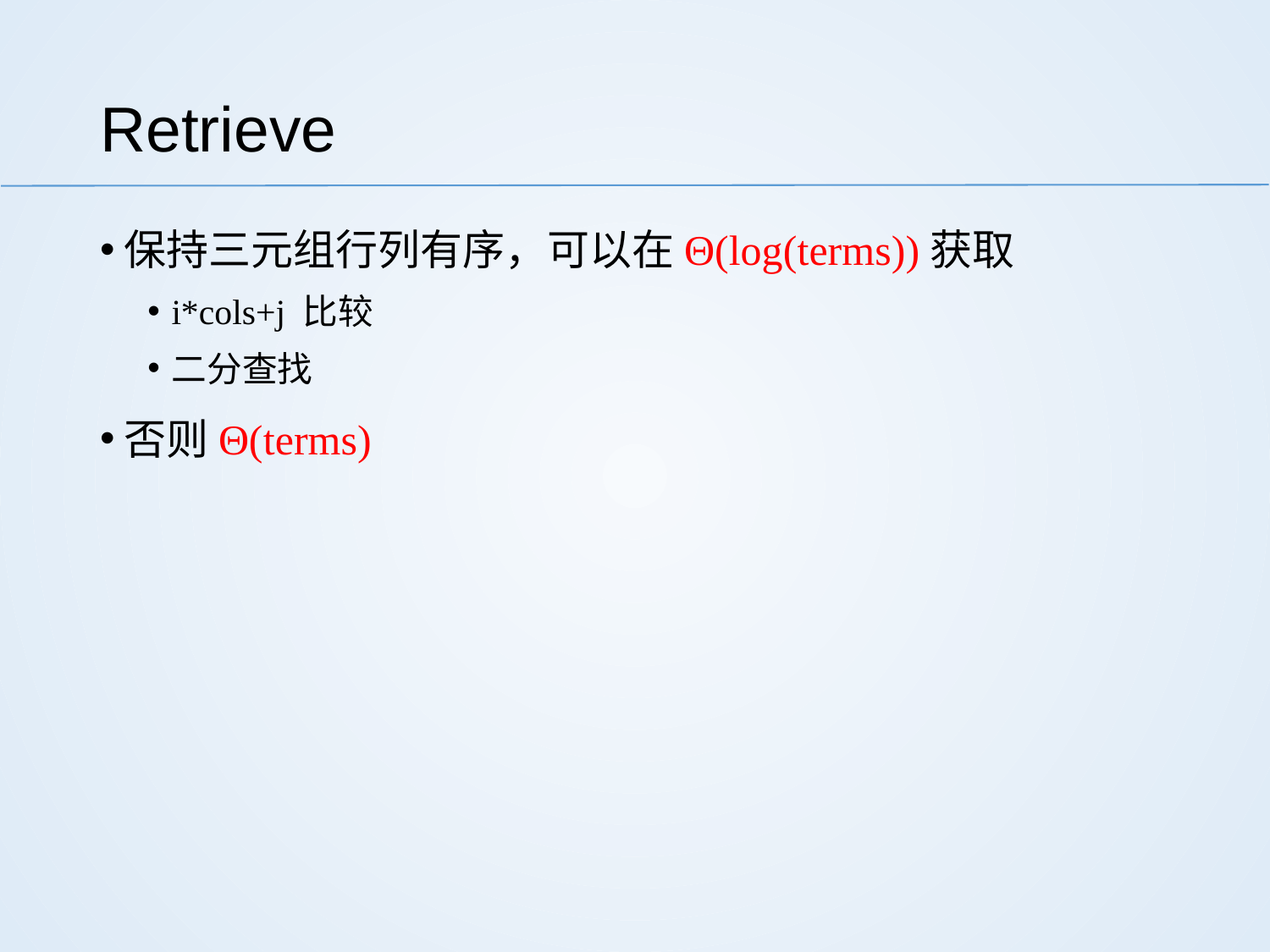

# Retrieve
保持三元组行列有序，可以在Θ(log(terms))获取
i*cols+j 比较
二分查找
否则Θ(terms)